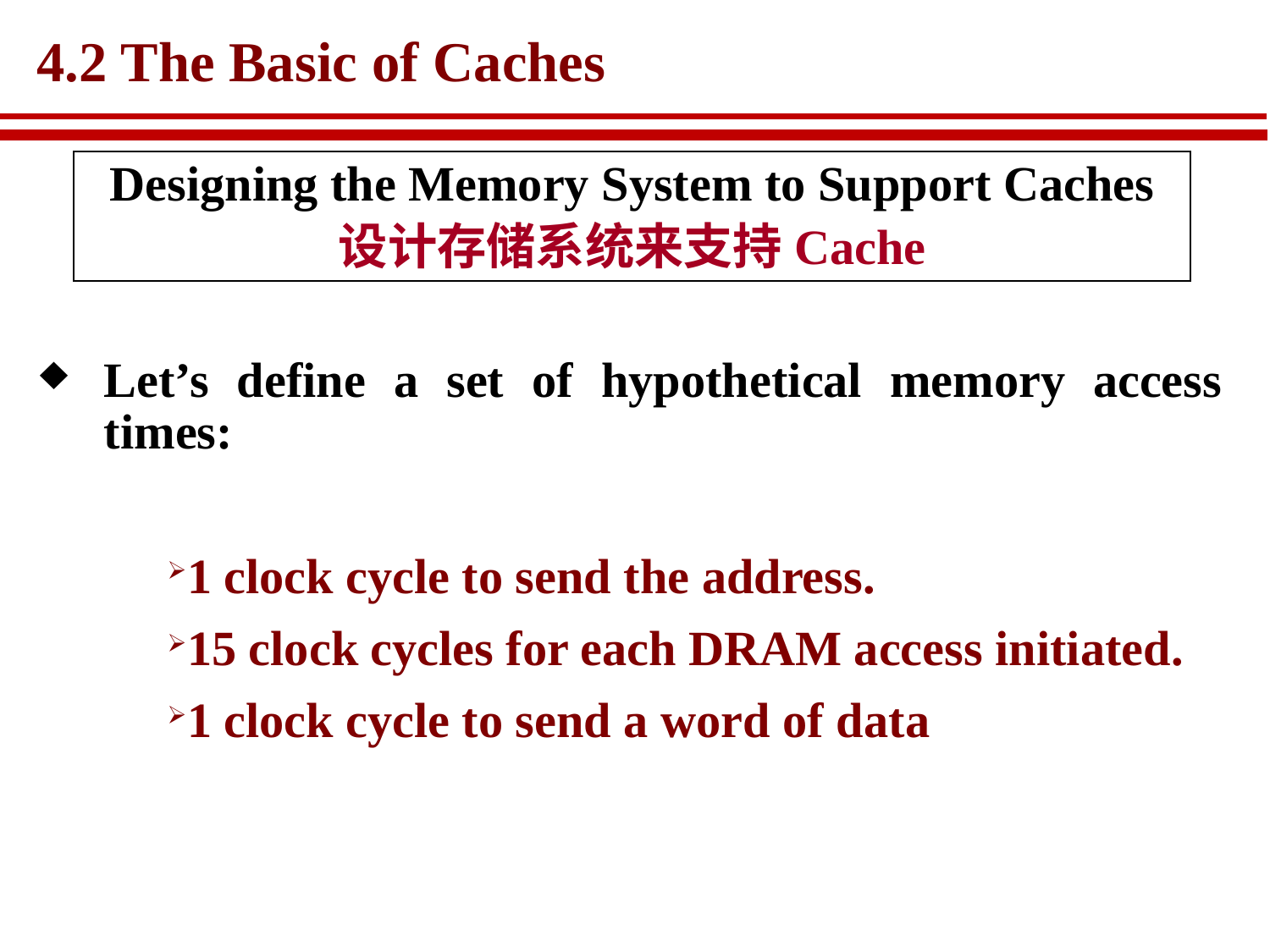

# 4.2 The Basic of Caches
Designing the Memory System to Support Caches
设计存储系统来支持Cache
Let’s define a set of hypothetical memory access times:

1 clock cycle to send the address.
15 clock cycles for each DRAM access initiated.
1 clock cycle to send a word of data